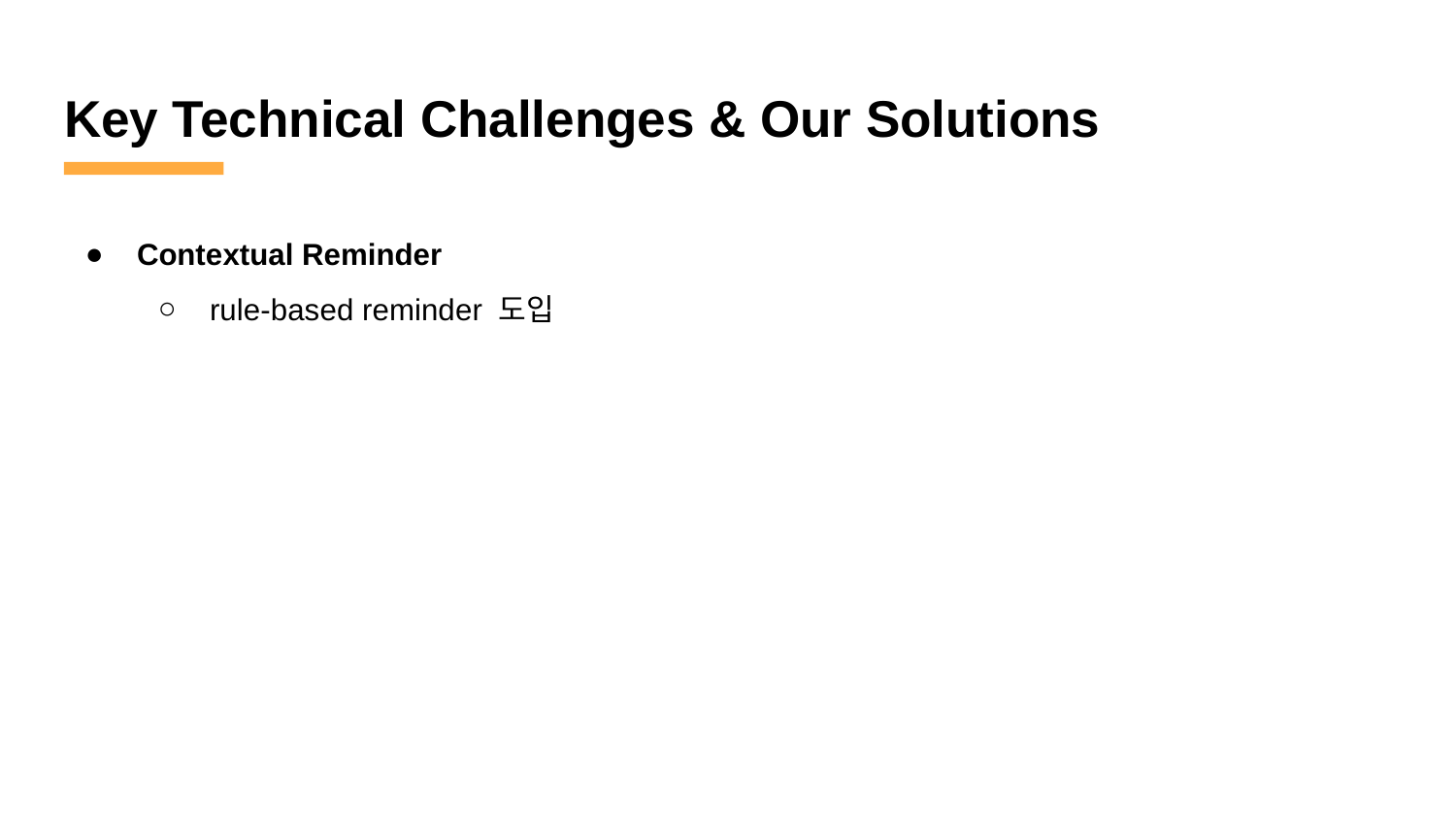

# Key Technical Challenges & Our Solutions

Contextual Reminder
rule-based reminder 도입